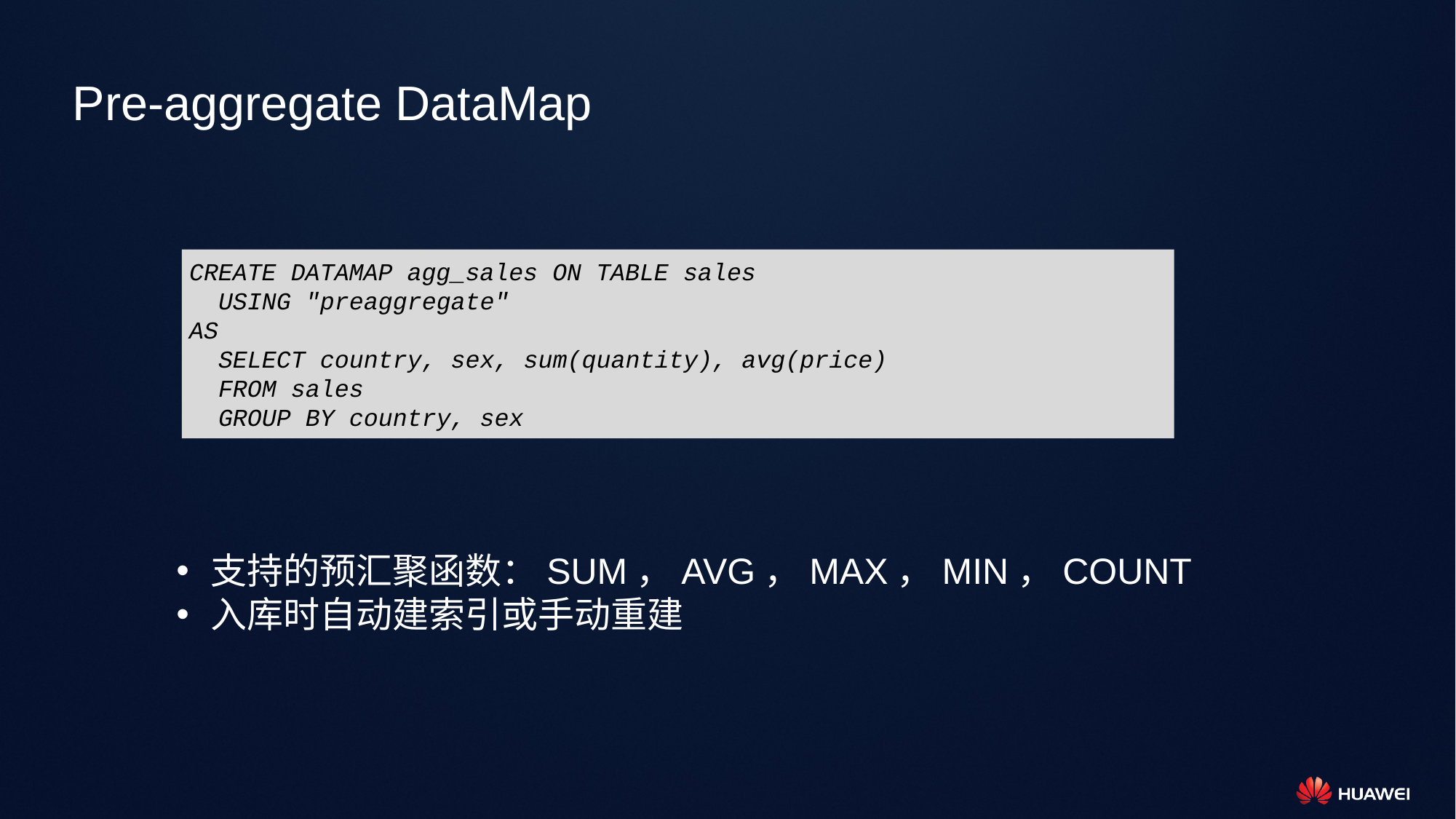

# Pre-aggregate DataMap
CREATE DATAMAP agg_sales ON TABLE sales
  USING "preaggregate"
AS
  SELECT country, sex, sum(quantity), avg(price)
  FROM sales
  GROUP BY country, sex
支持的预汇聚函数：SUM，AVG，MAX，MIN，COUNT
入库时自动建索引或手动重建